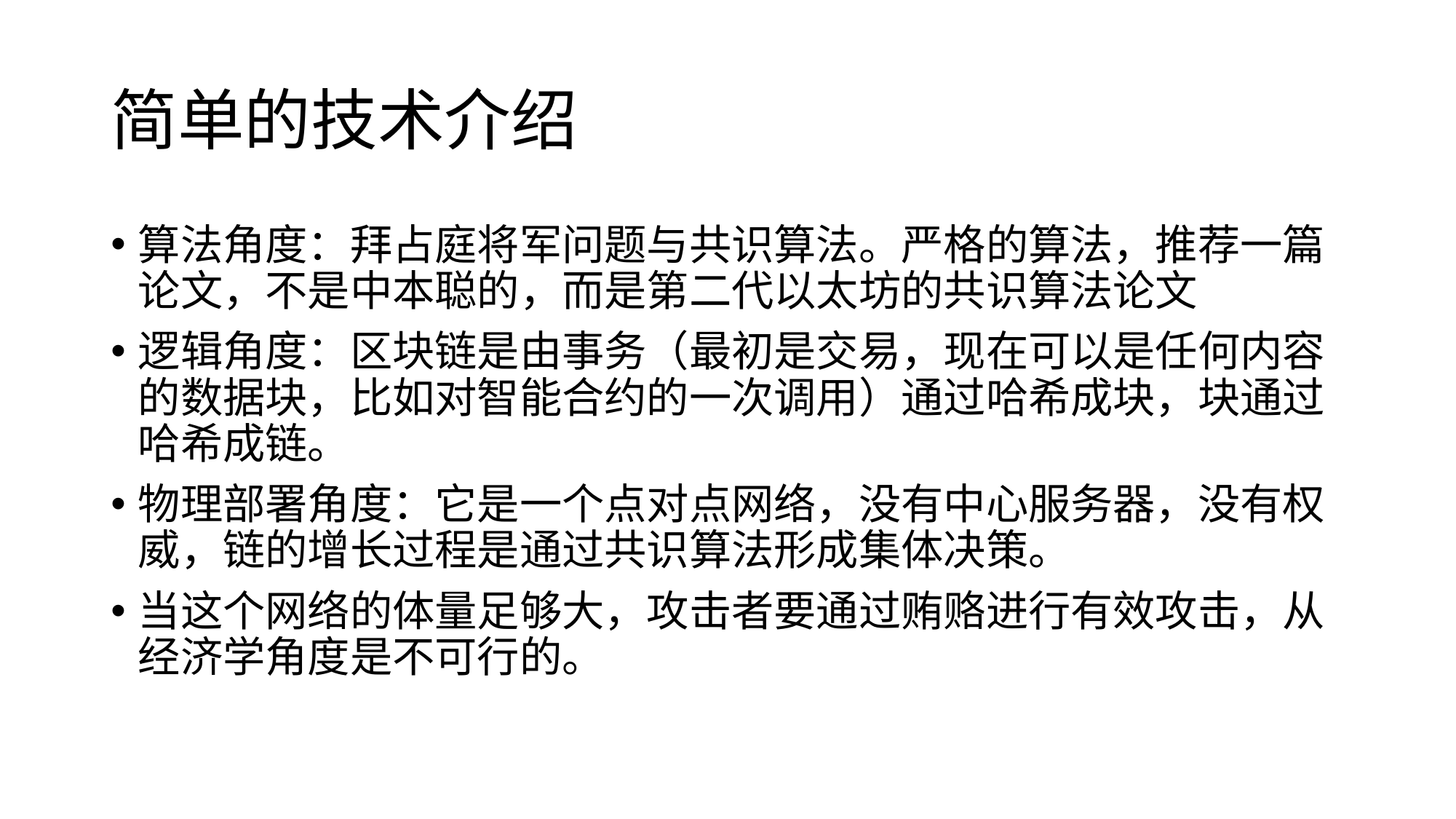

# 简单的技术介绍
算法角度：拜占庭将军问题与共识算法。严格的算法，推荐一篇论文，不是中本聪的，而是第二代以太坊的共识算法论文
逻辑角度：区块链是由事务（最初是交易，现在可以是任何内容的数据块，比如对智能合约的一次调用）通过哈希成块，块通过哈希成链。
物理部署角度：它是一个点对点网络，没有中心服务器，没有权威，链的增长过程是通过共识算法形成集体决策。
当这个网络的体量足够大，攻击者要通过贿赂进行有效攻击，从经济学角度是不可行的。